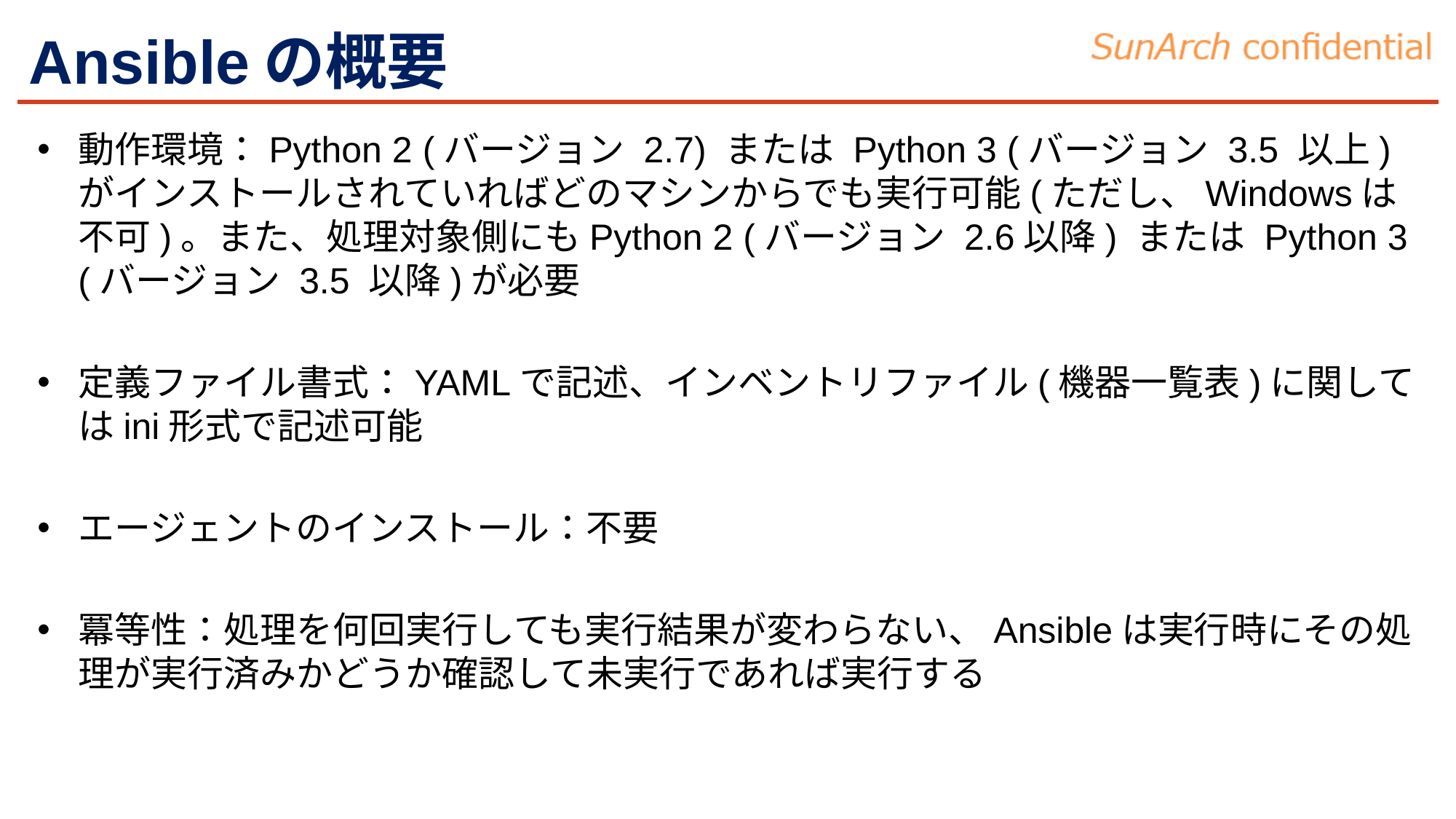

# Ansibleの概要
動作環境：Python 2 (バージョン 2.7) または Python 3 (バージョン 3.5 以上) がインストールされていればどのマシンからでも実行可能(ただし、Windowsは不可)。また、処理対象側にもPython 2 (バージョン 2.6以降) または Python 3 (バージョン 3.5 以降)が必要

定義ファイル書式：YAMLで記述、インベントリファイル(機器一覧表)に関してはini形式で記述可能

エージェントのインストール：不要

冪等性：処理を何回実行しても実行結果が変わらない、Ansibleは実行時にその処理が実行済みかどうか確認して未実行であれば実行する